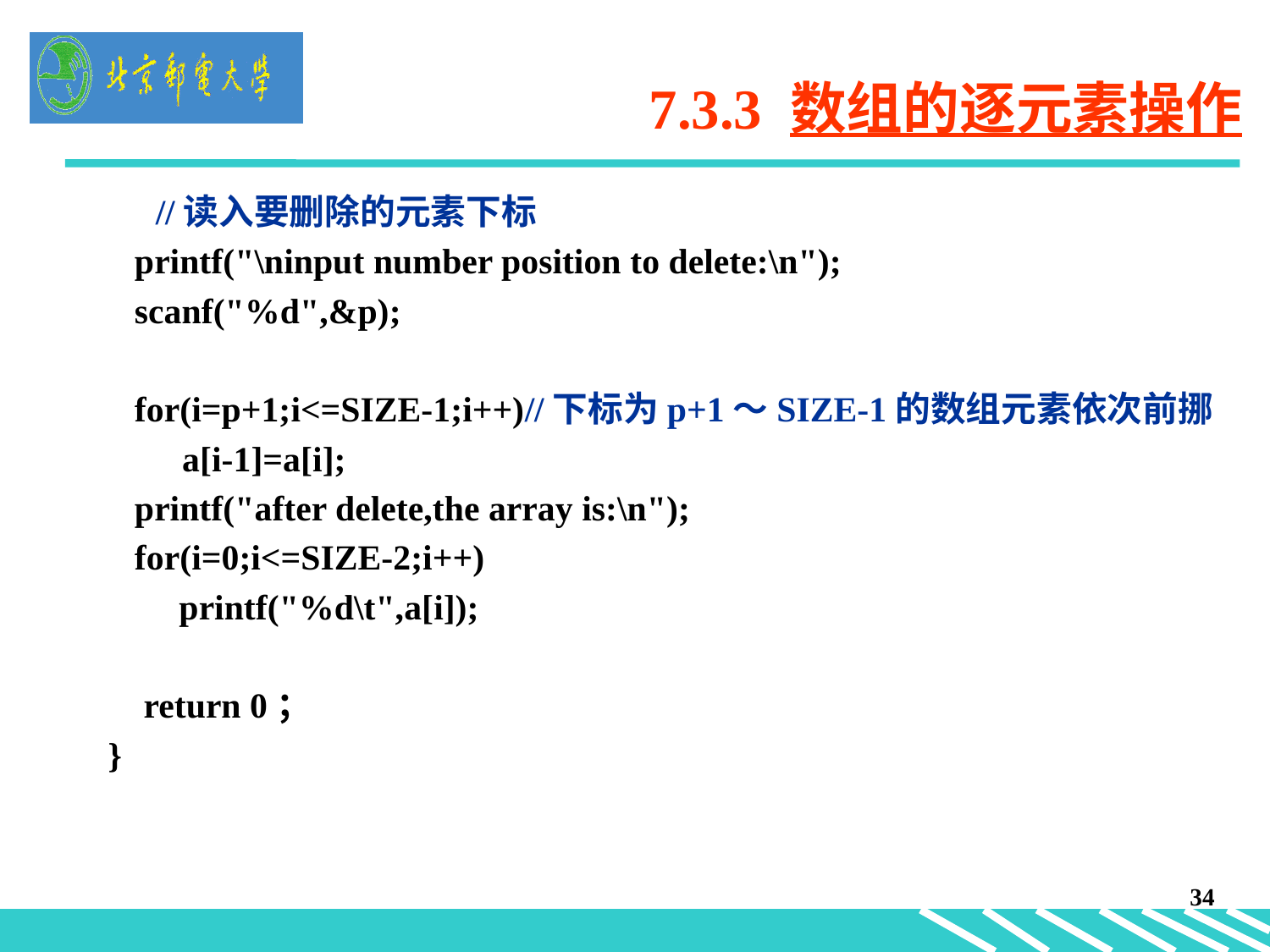

# 7.3.3 数组的逐元素操作
	//读入要删除的元素下标
   printf("\ninput number position to delete:\n");
   scanf("%d",&p);

   for(i=p+1;i<=SIZE-1;i++)//下标为p+1～SIZE-1的数组元素依次前挪
	   a[i-1]=a[i];
   printf("after delete,the array is:\n");
   for(i=0;i<=SIZE-2;i++)
        printf("%d\t",a[i]);

    return 0；
}
34